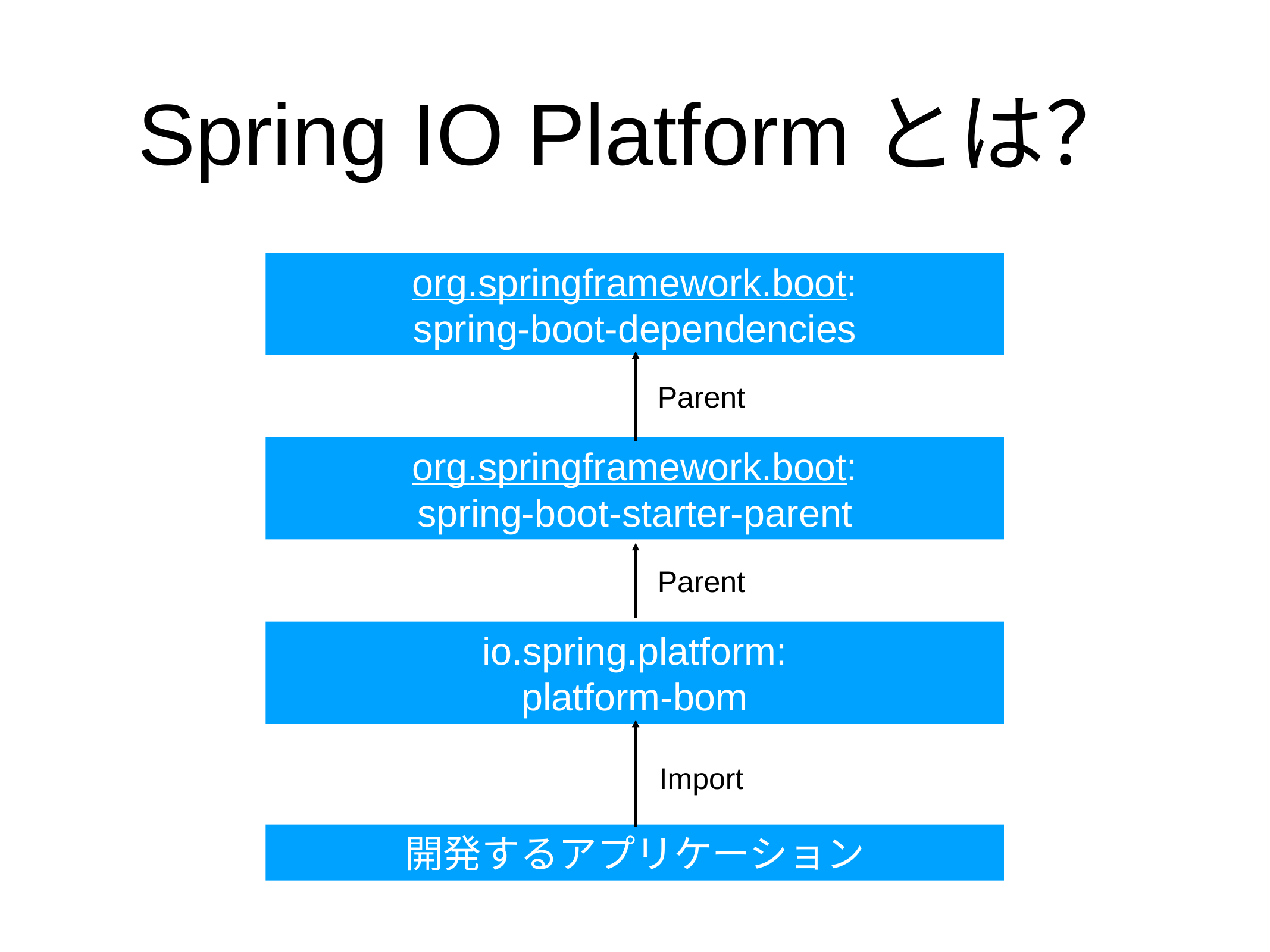

# Spring IO Platformとは？
org.springframework.boot:
spring-boot-dependencies

Parent
org.springframework.boot:
spring-boot-starter-parent

Parent
io.spring.platform:
platform-bom

Import
開発するアプリケーション